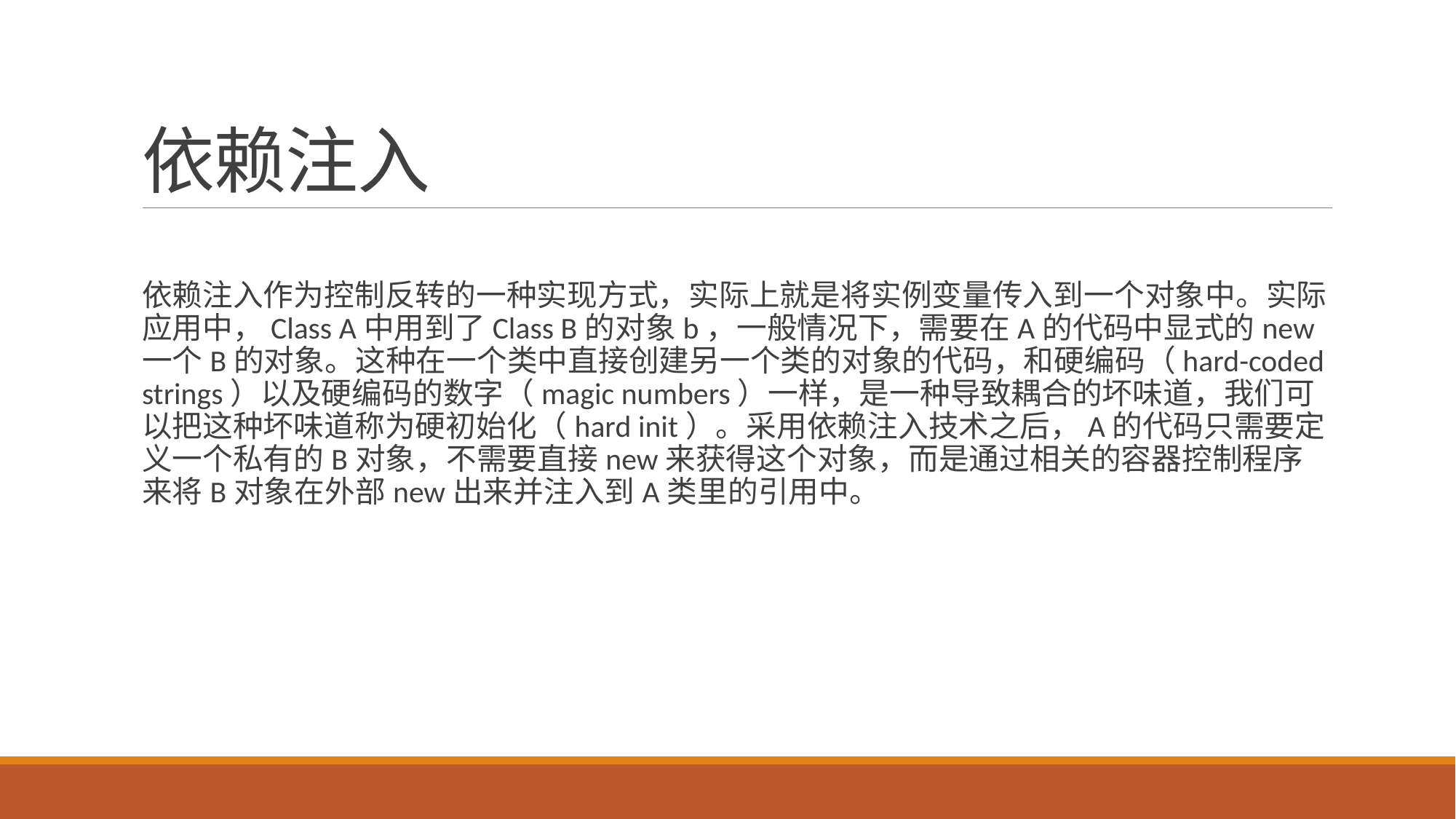

# 依赖注入

依赖注入作为控制反转的一种实现方式，实际上就是将实例变量传入到一个对象中。实际应用中，Class A中用到了Class B的对象b，一般情况下，需要在A的代码中显式的new一个B的对象。这种在一个类中直接创建另一个类的对象的代码，和硬编码（hard-coded strings）以及硬编码的数字（magic numbers）一样，是一种导致耦合的坏味道，我们可以把这种坏味道称为硬初始化（hard init）。采用依赖注入技术之后，A的代码只需要定义一个私有的B对象，不需要直接new来获得这个对象，而是通过相关的容器控制程序来将B对象在外部new出来并注入到A类里的引用中。